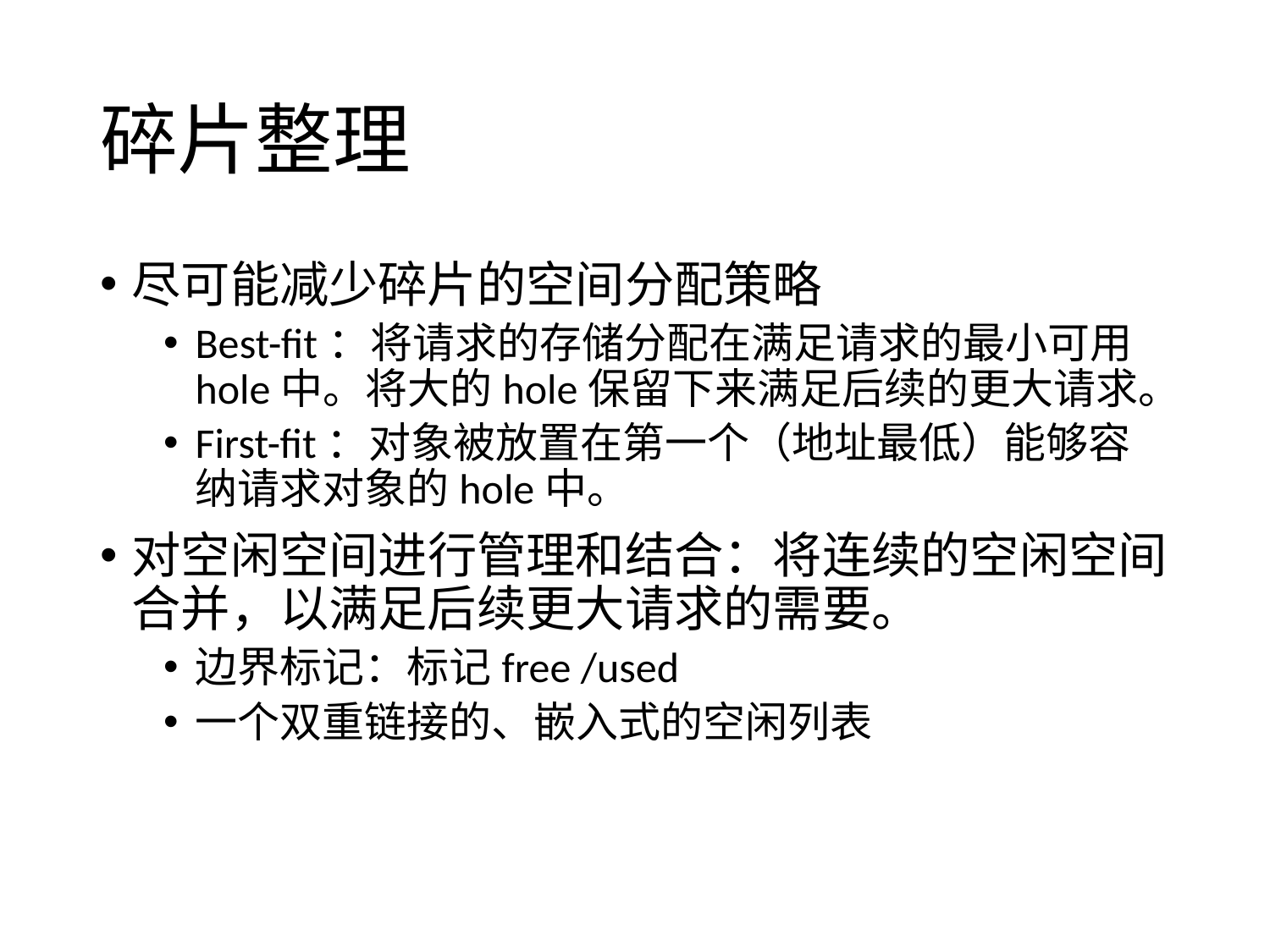

# 碎片整理
尽可能减少碎片的空间分配策略
Best-fit：将请求的存储分配在满足请求的最小可用hole中。将大的hole保留下来满足后续的更大请求。
First-fit：对象被放置在第一个（地址最低）能够容纳请求对象的hole中。
对空闲空间进行管理和结合：将连续的空闲空间合并，以满足后续更大请求的需要。
边界标记：标记free /used
一个双重链接的、嵌入式的空闲列表